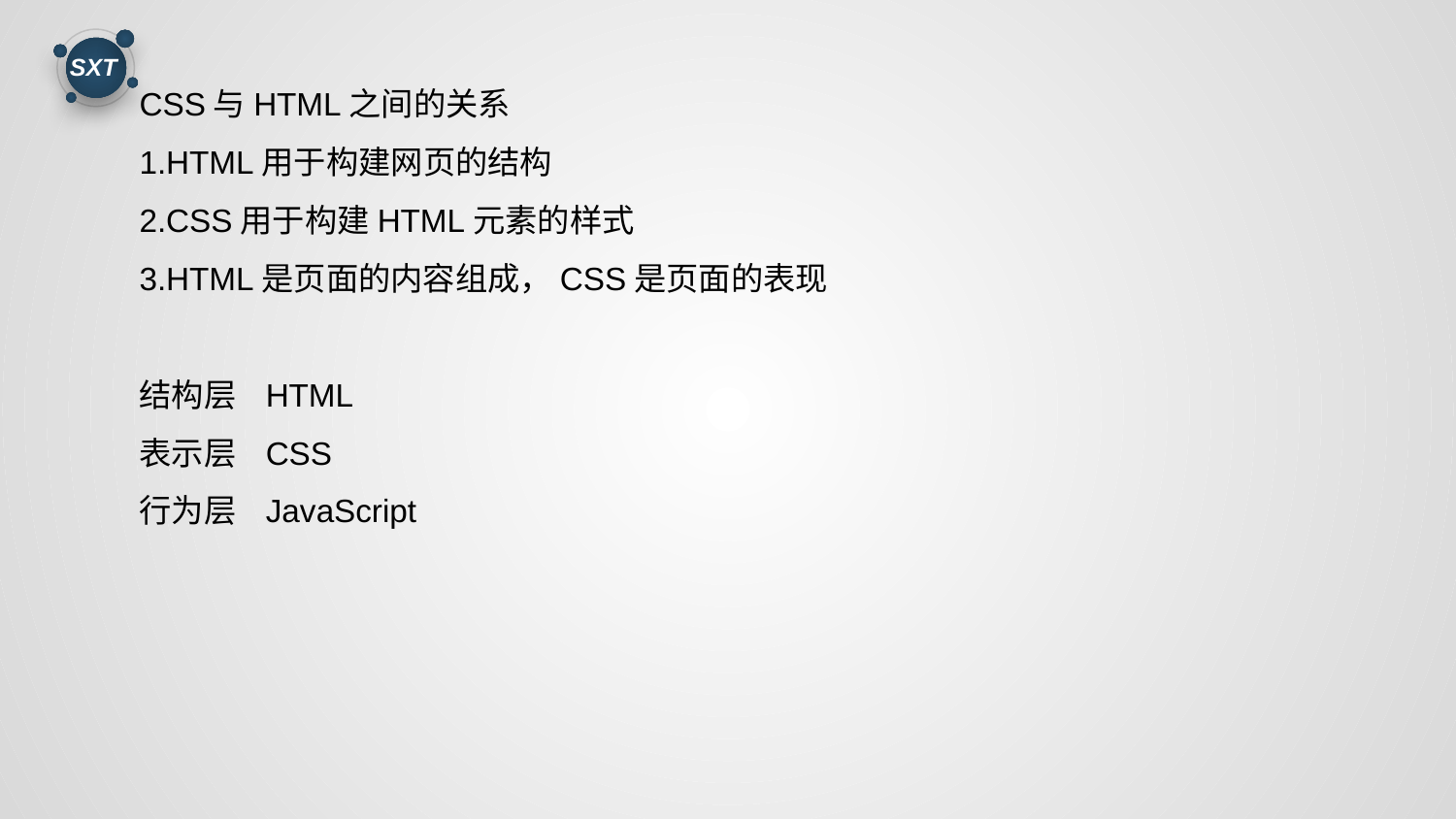

CSS与HTML之间的关系
1.HTML用于构建网页的结构
2.CSS用于构建HTML元素的样式
3.HTML是页面的内容组成，CSS是页面的表现

结构层   HTML
表示层   CSS
行为层   JavaScript